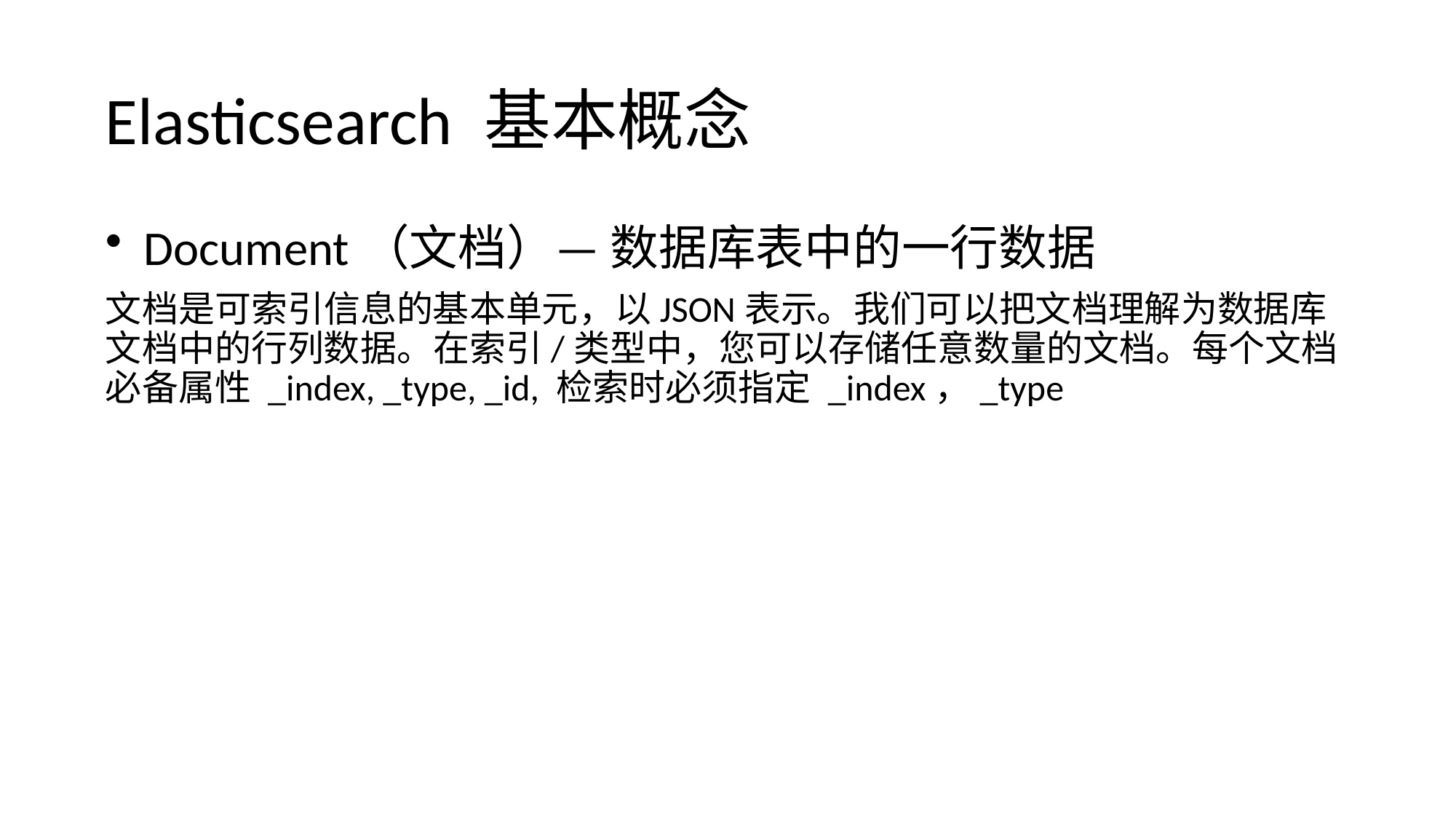

# Elasticsearch 基本概念
Document（文档）— 数据库表中的一行数据
文档是可索引信息的基本单元，以JSON表示。我们可以把文档理解为数据库文档中的行列数据。在索引/类型中，您可以存储任意数量的文档。每个文档必备属性 _index, _type, _id, 检索时必须指定 _index，_type